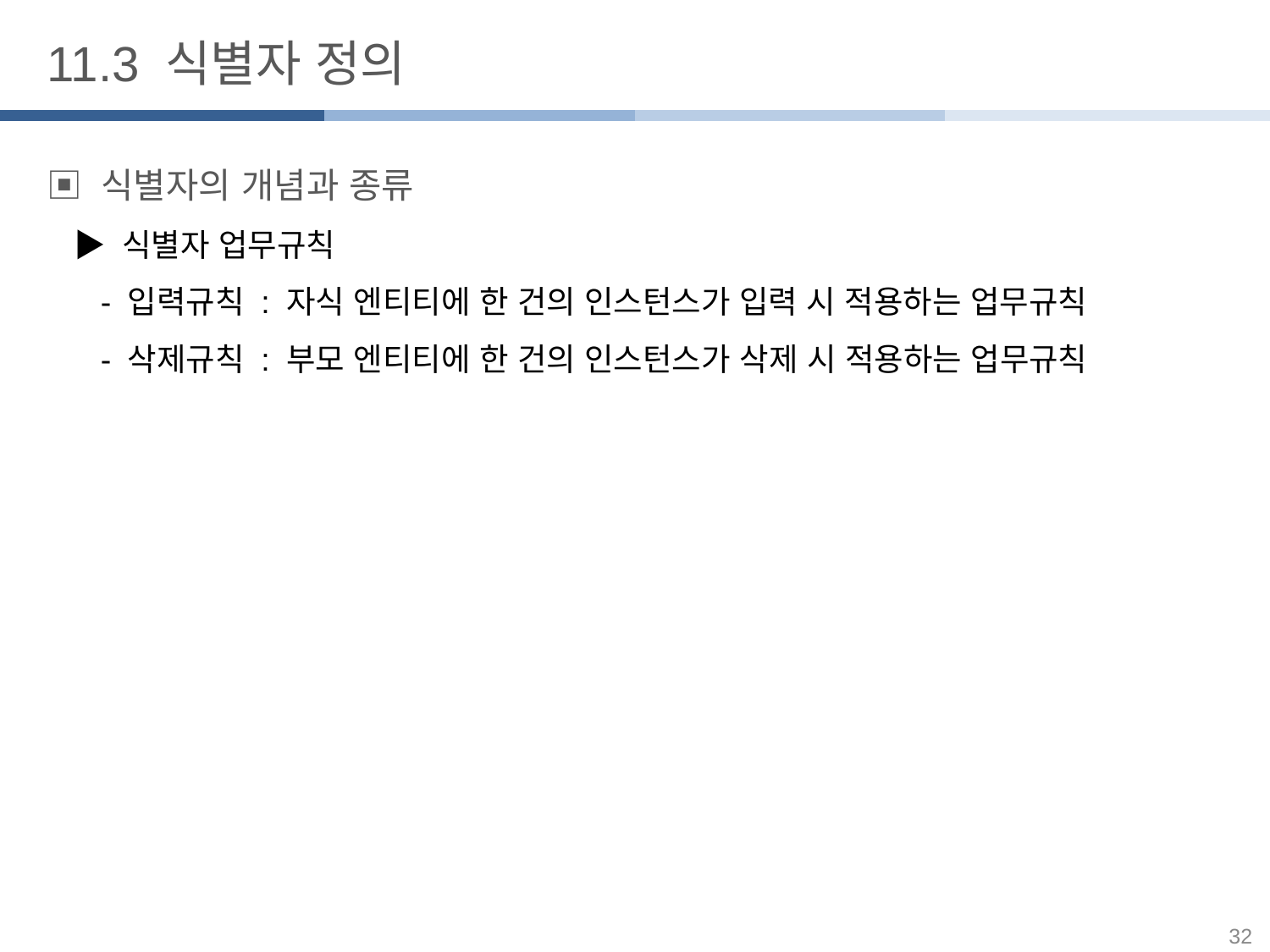

11.3 식별자 정의
▣ 식별자의 개념과 종류
   ▶ 식별자 업무규칙
      - 입력규칙 : 자식 엔티티에 한 건의 인스턴스가 입력 시 적용하는 업무규칙
      - 삭제규칙 : 부모 엔티티에 한 건의 인스턴스가 삭제 시 적용하는 업무규칙
32